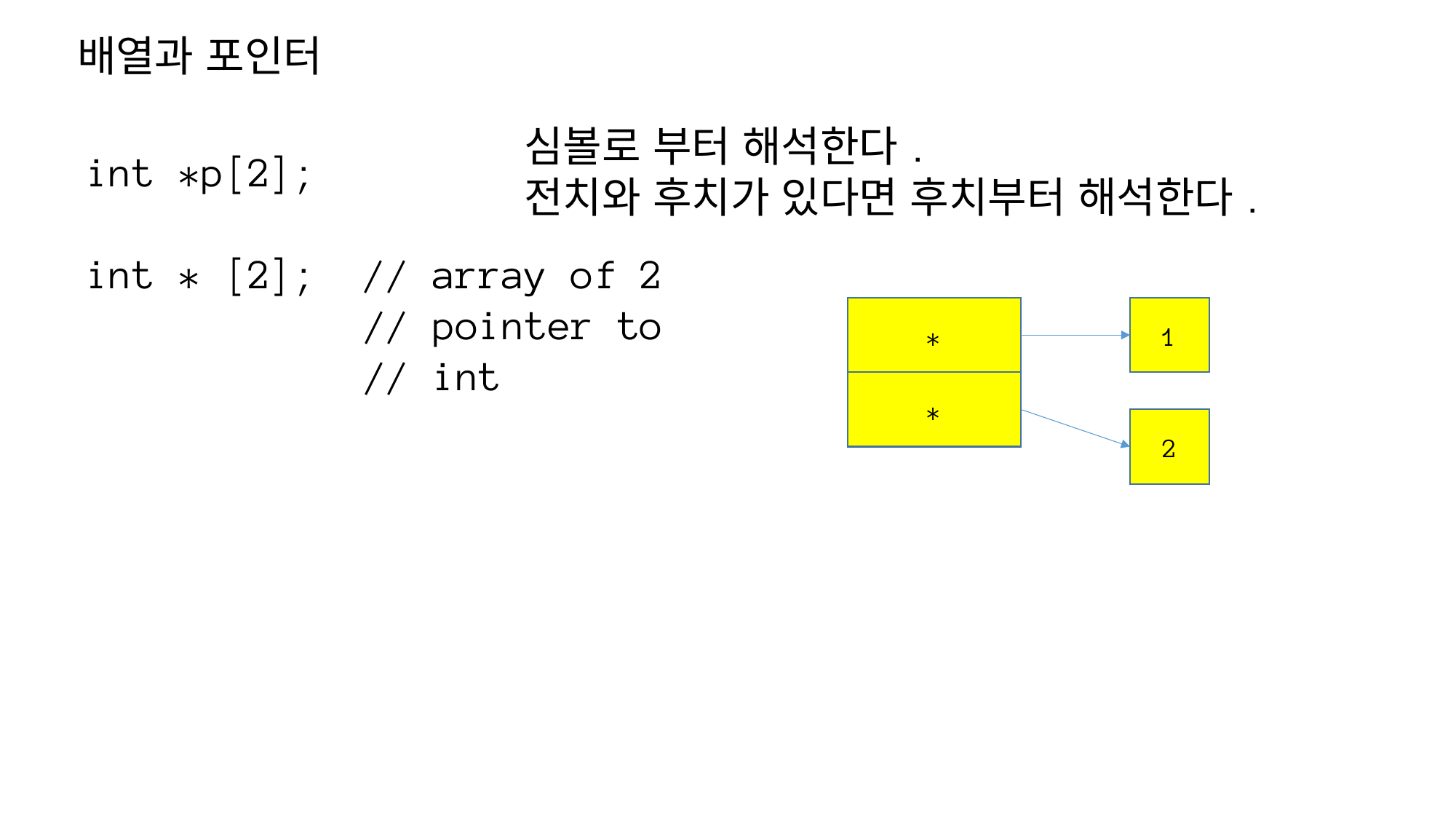

배열과 포인터
심볼로 부터 해석한다.
전치와 후치가 있다면 후치부터 해석한다.
int *p[2];

int * [2];  // array of 2
            // pointer to
            // int
*
1
*
2